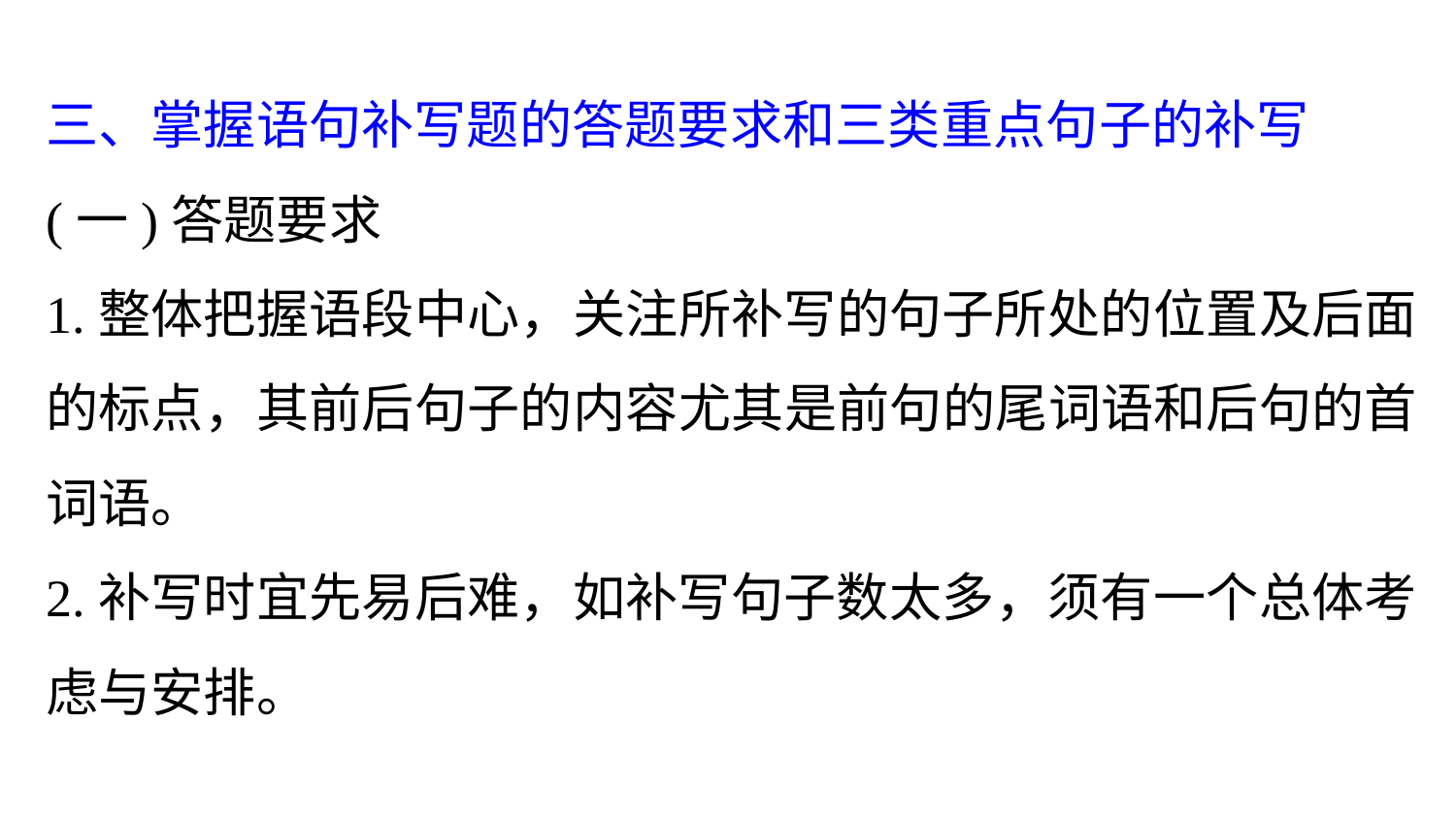

三、掌握语句补写题的答题要求和三类重点句子的补写
(一)答题要求
1.整体把握语段中心，关注所补写的句子所处的位置及后面的标点，其前后句子的内容尤其是前句的尾词语和后句的首词语。
2.补写时宜先易后难，如补写句子数太多，须有一个总体考虑与安排。